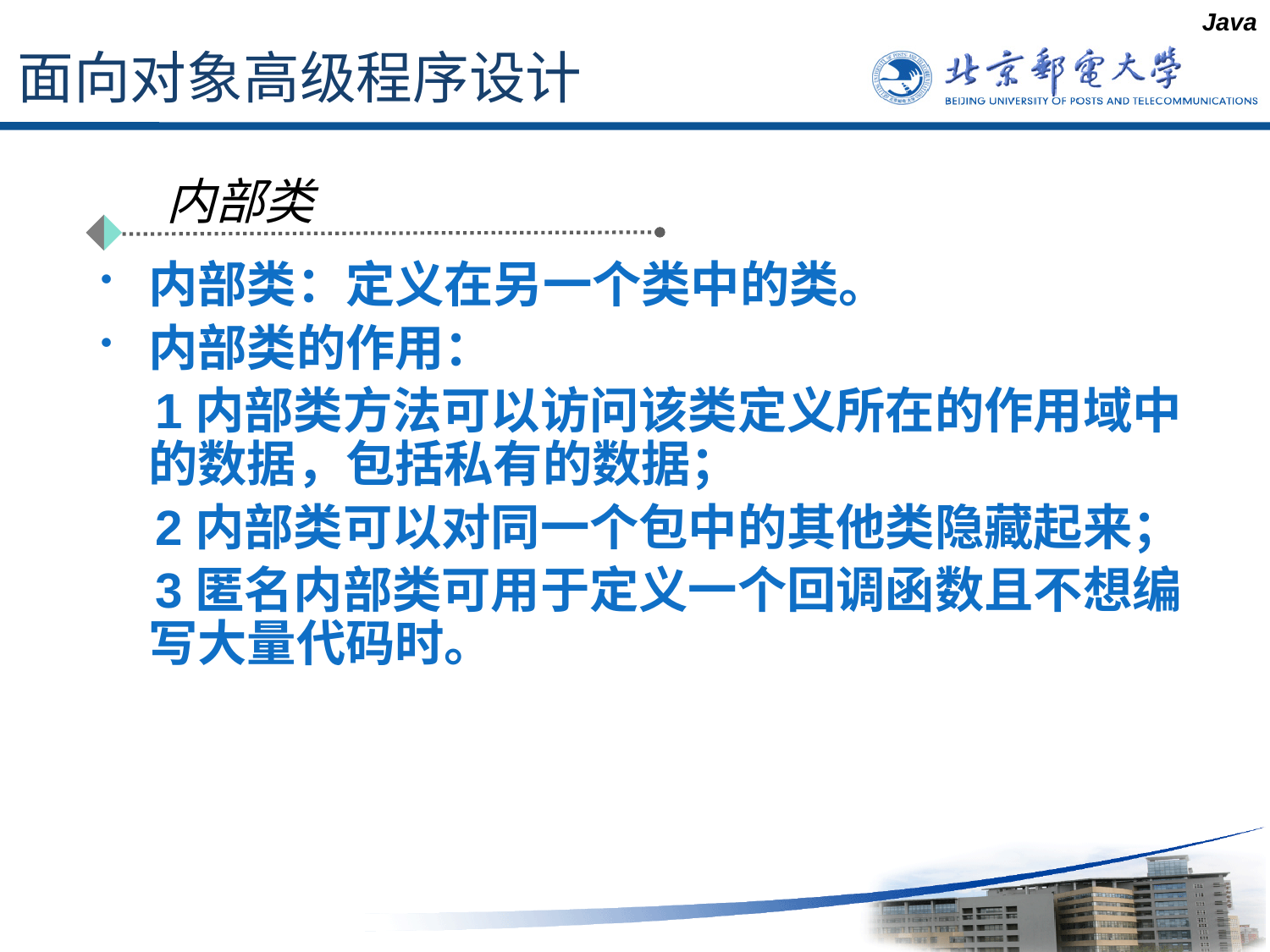

Java
# 面向对象高级程序设计

内部类

内部类：定义在另一个类中的类。
内部类的作用：
    1内部类方法可以访问该类定义所在的作用域中的数据，包括私有的数据；
    2内部类可以对同一个包中的其他类隐藏起来；
    3匿名内部类可用于定义一个回调函数且不想编写大量代码时。